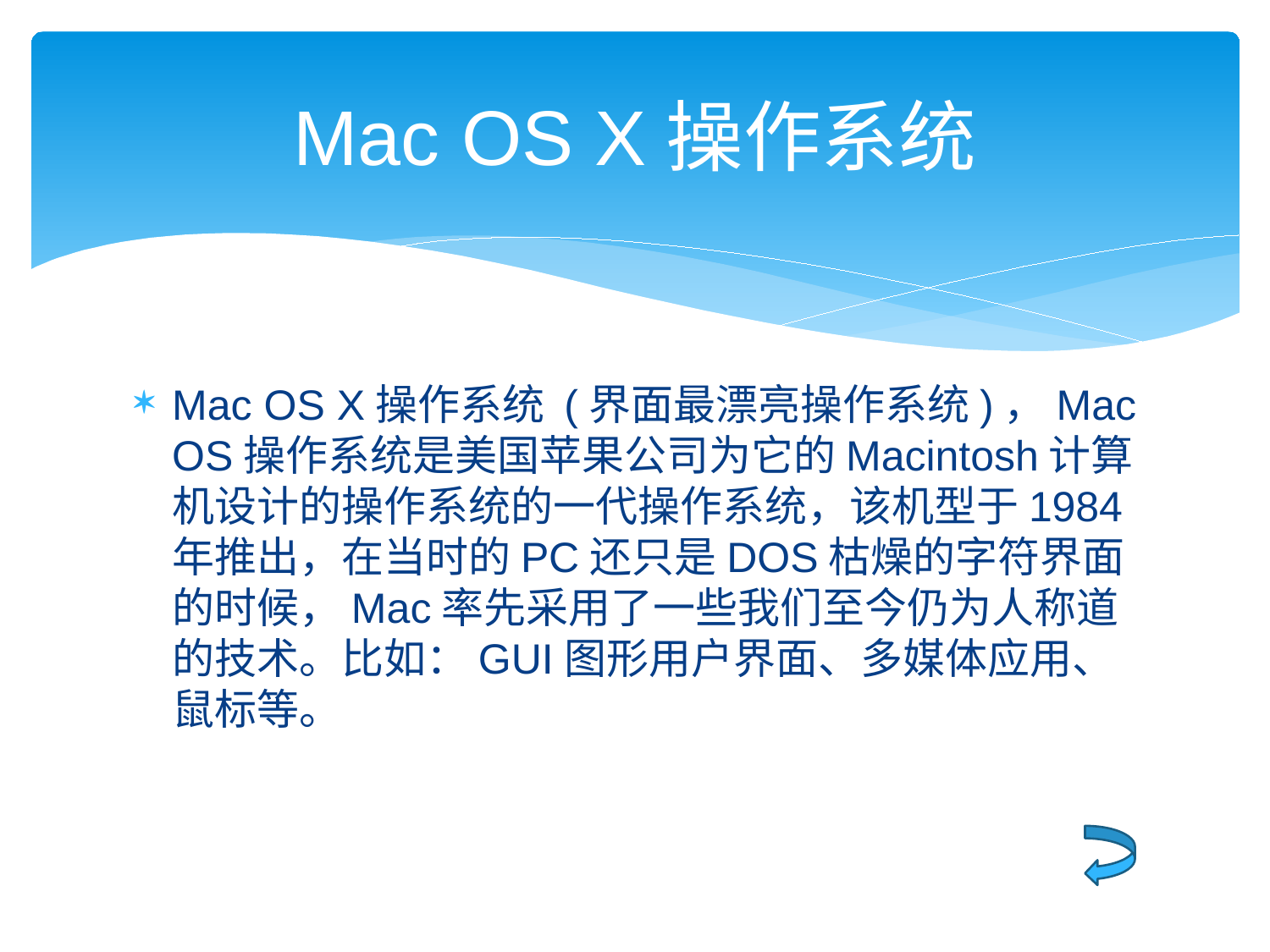

# Mac OS X操作系统
Mac OS X操作系统 (界面最漂亮操作系统)，Mac OS操作系统是美国苹果公司为它的Macintosh计算机设计的操作系统的一代操作系统，该机型于1984年推出，在当时的PC还只是DOS枯燥的字符界面的时候，Mac率先采用了一些我们至今仍为人称道的技术。比如：GUI图形用户界面、多媒体应用、鼠标等。